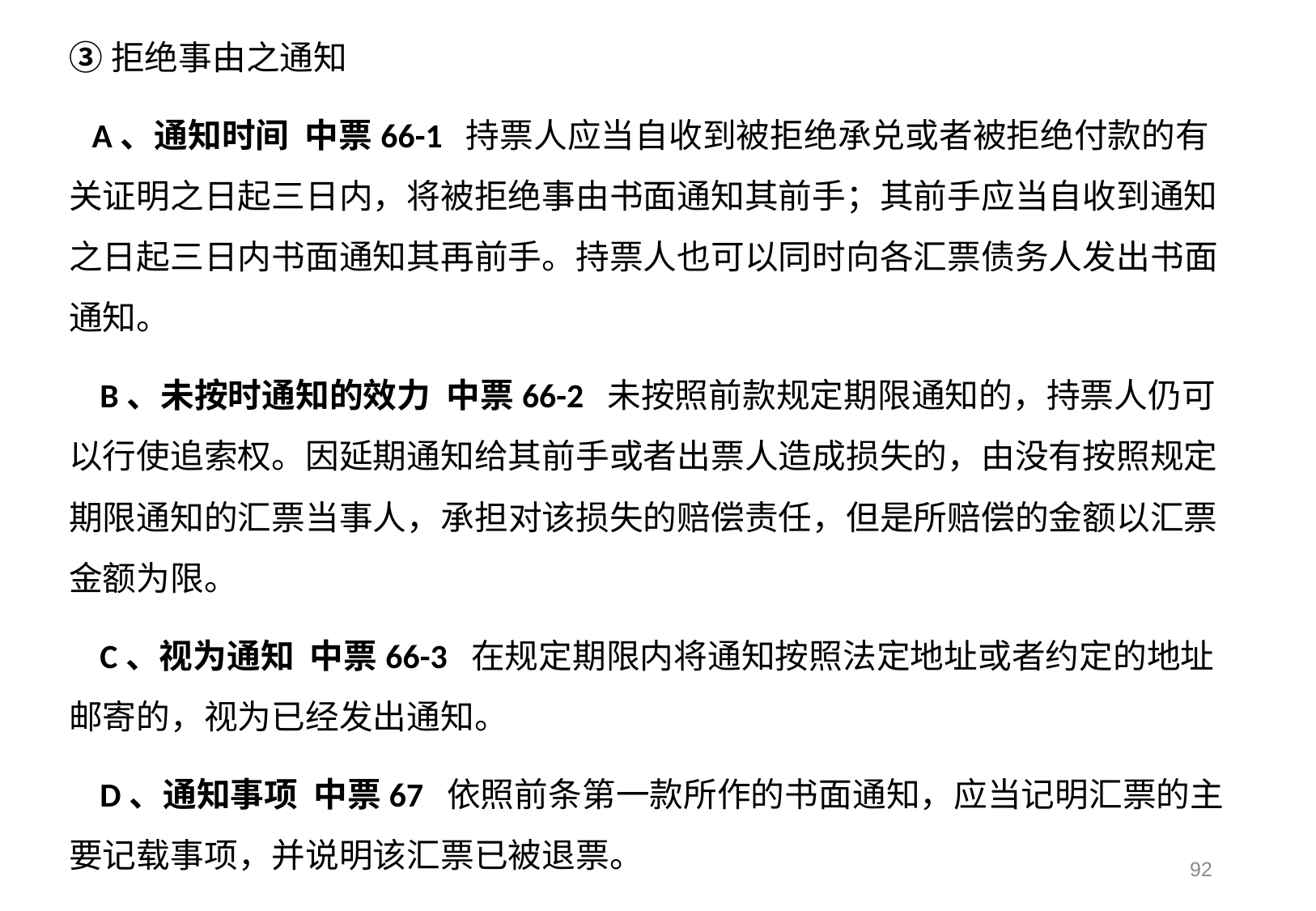

③拒绝事由之通知
   A、通知时间  中票66-1  持票人应当自收到被拒绝承兑或者被拒绝付款的有关证明之日起三日内，将被拒绝事由书面通知其前手；其前手应当自收到通知之日起三日内书面通知其再前手。持票人也可以同时向各汇票债务人发出书面通知。
    B、未按时通知的效力  中票66-2  未按照前款规定期限通知的，持票人仍可以行使追索权。因延期通知给其前手或者出票人造成损失的，由没有按照规定期限通知的汇票当事人，承担对该损失的赔偿责任，但是所赔偿的金额以汇票金额为限。
    C、视为通知  中票66-3  在规定期限内将通知按照法定地址或者约定的地址邮寄的，视为已经发出通知。
    D、通知事项  中票67  依照前条第一款所作的书面通知，应当记明汇票的主要记载事项，并说明该汇票已被退票。
92